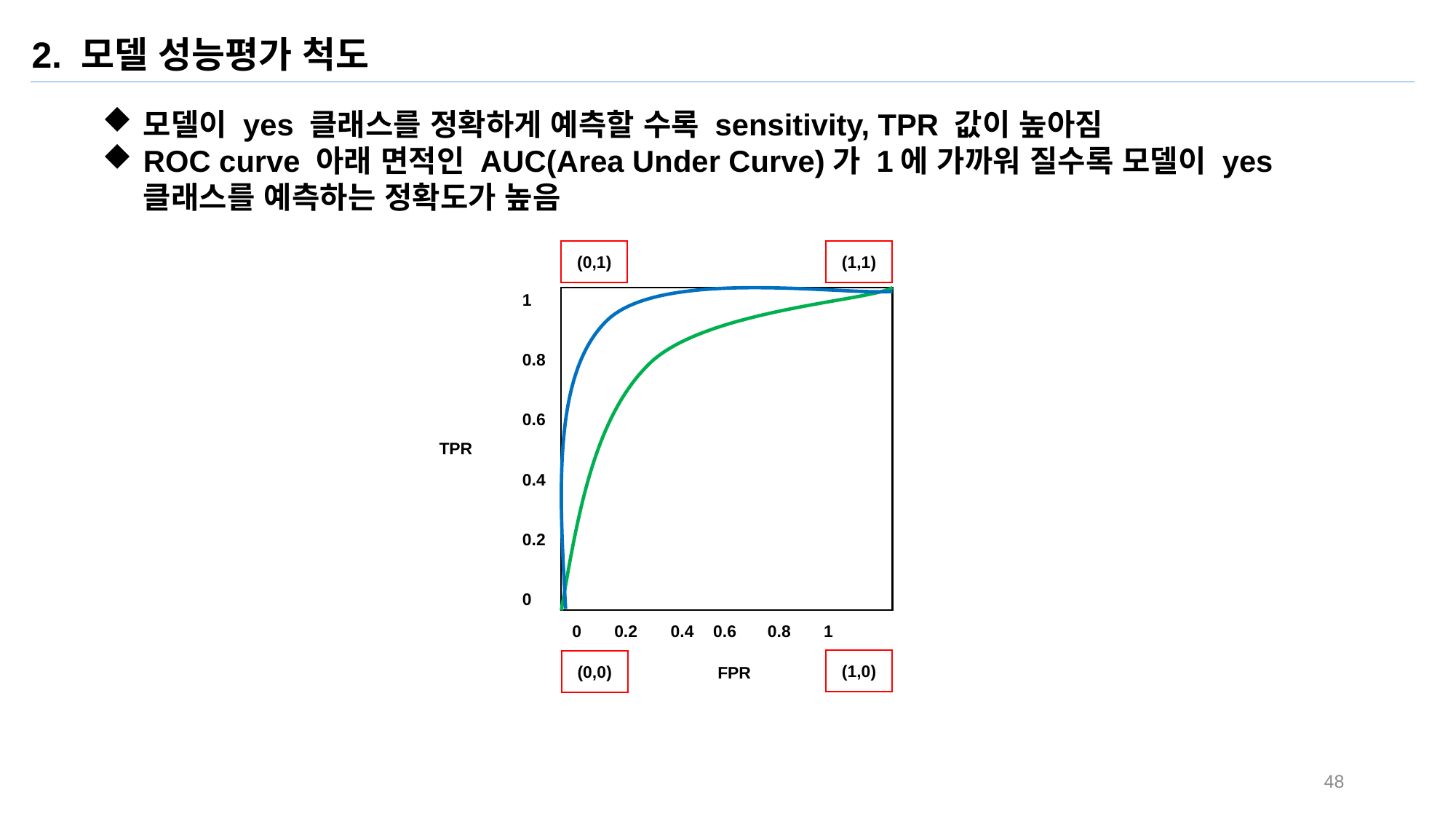

2. 모델 성능평가 척도
모델이 yes 클래스를 정확하게 예측할 수록 sensitivity, TPR 값이 높아짐
ROC curve 아래 면적인 AUC(Area Under Curve)가 1에 가까워 질수록 모델이 yes 클래스를 예측하는 정확도가 높음
(1,1)
(0,1)
1

0.8

0.6

0.4

0.2

0

TPR
0       0.2       0.4       0.6       0.8       1
(1,0)
(0,0)
FPR

48